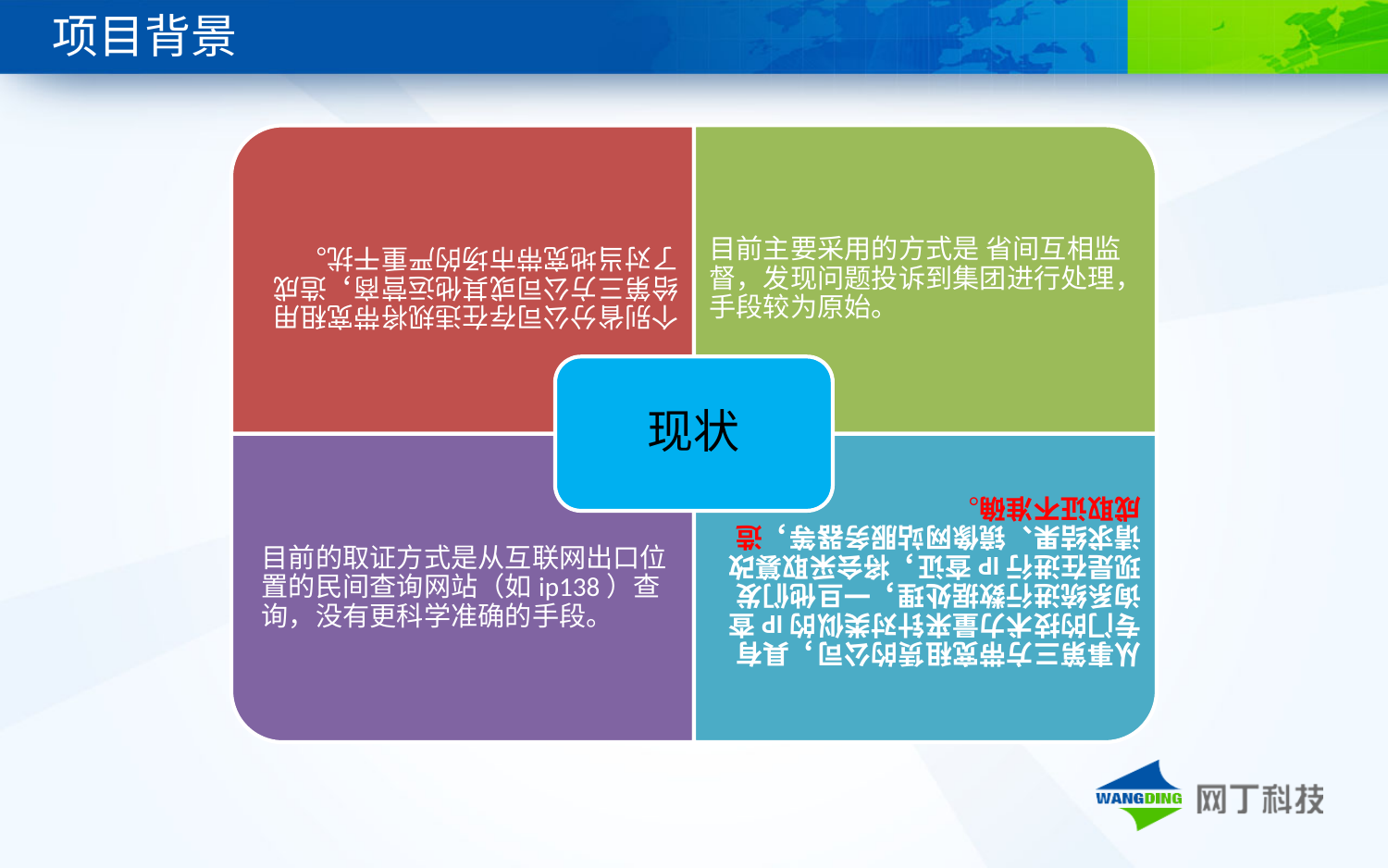

项目背景
个别省分公司存在违规将带宽租用给第三方公司或其他运营商，造成了对当地宽带市场的严重干扰。
目前主要采用的方式是 省间互相监督，发现问题投诉到集团进行处理，手段较为原始。
目前的取证方式是从互联网出口位置的民间查询网站（如ip138）查询，没有更科学准确的手段。
从事第三方带宽租赁的公司，具有专门的技术力量来针对类似的IP查询系统进行数据处理，一旦他们发现是在进行IP查证，将会采取篡改请求结果、镜像网站服务器等，造成取证不准确。
现状